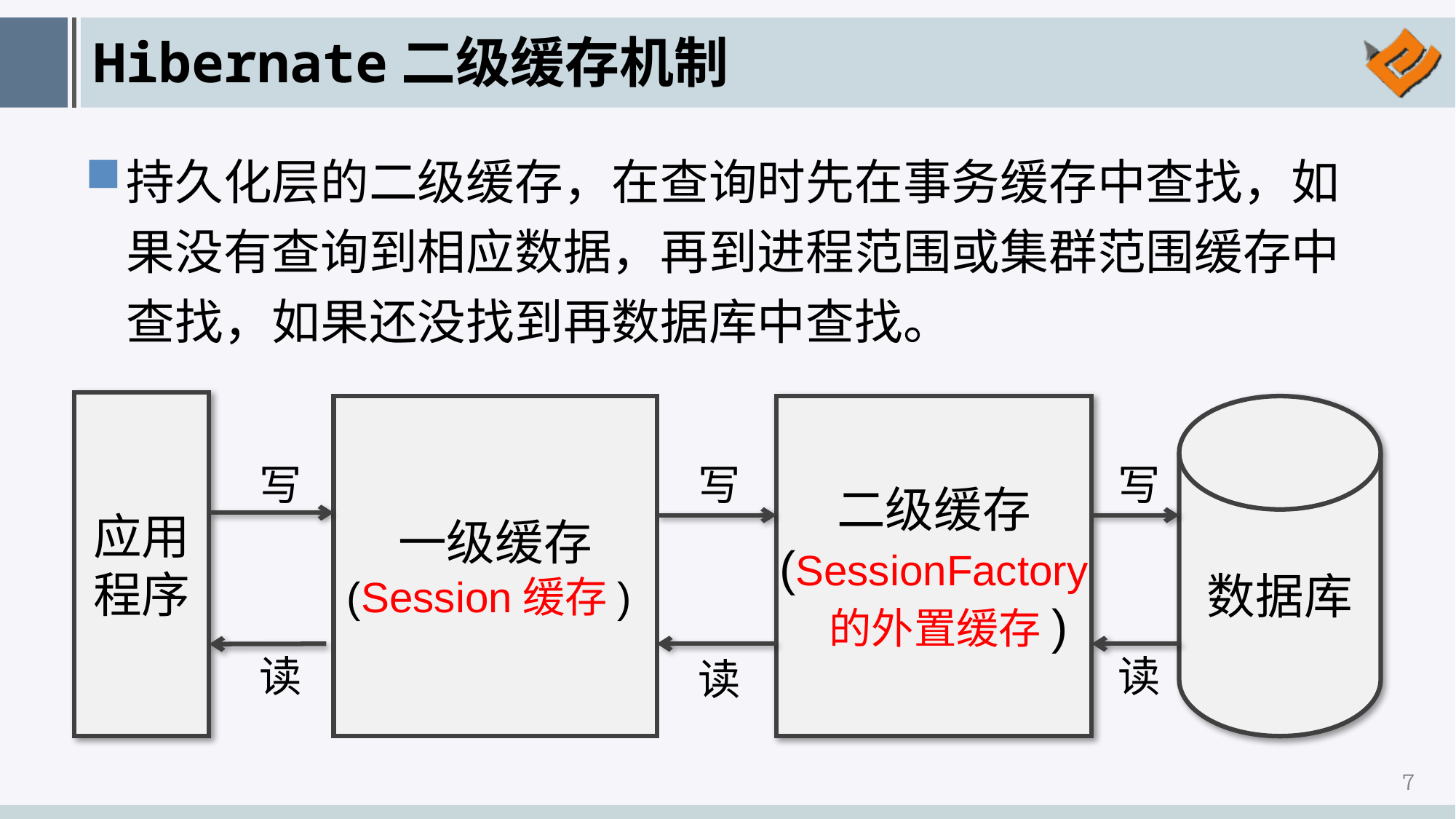

# Hibernate二级缓存机制
持久化层的二级缓存，在查询时先在事务缓存中查找，如果没有查询到相应数据，再到进程范围或集群范围缓存中查找，如果还没找到再数据库中查找。
应用
程序
一级缓存
(Session缓存)
二级缓存
(SessionFactory
  的外置缓存)
数据库
写
写
写
读
读
读